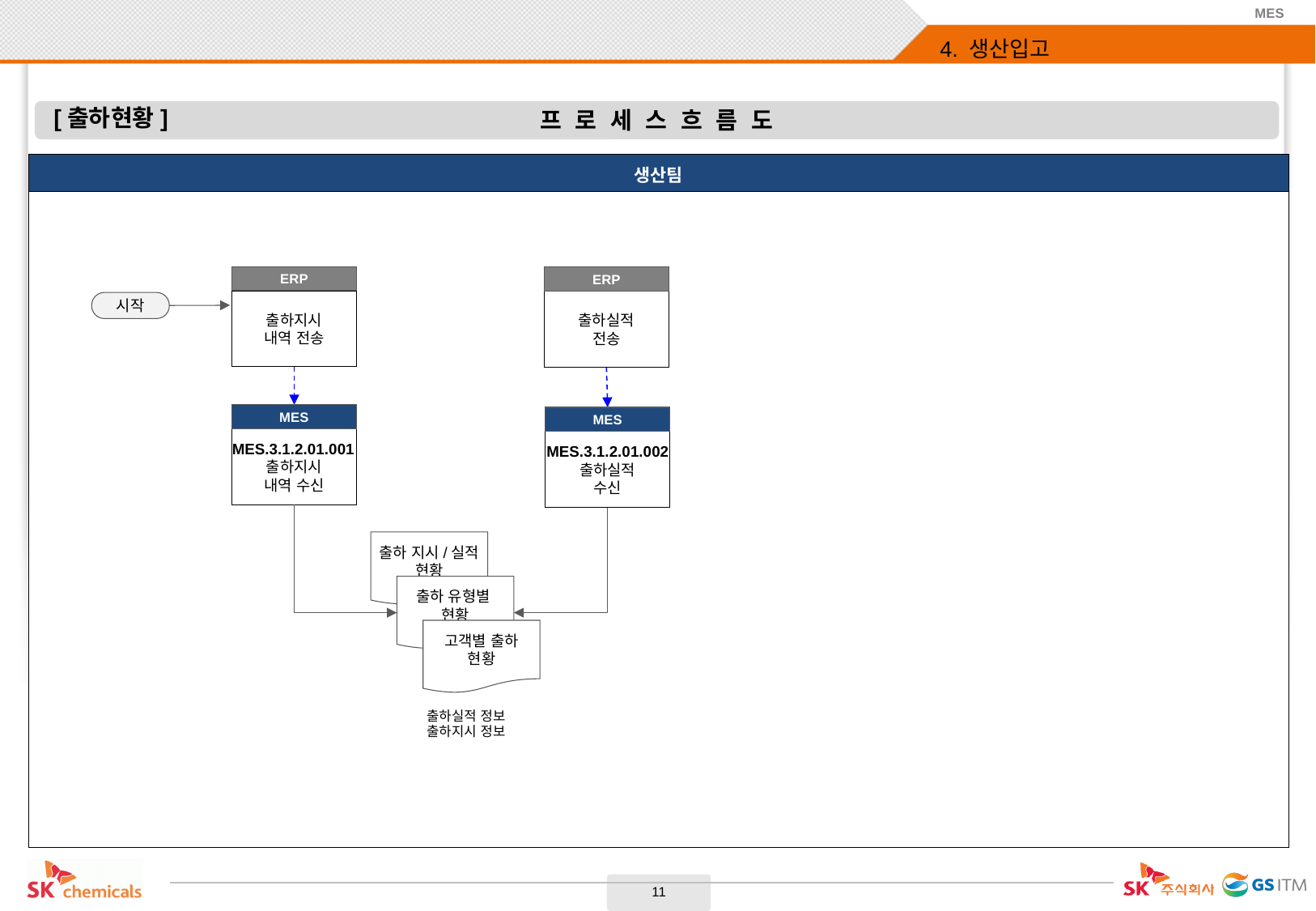

# 4. 생산입고
[출하현황]
| 생산팀 |
| --- |
|  |
ERP
ERP
출하지시
내역 전송
출하실적
전송
시작
MES
MES
MES.3.1.2.01.001출하지시
내역 수신
MES.3.1.2.01.002 출하실적
수신

출하 지시/실적 현황

출하 유형별
현황

고객별 출하
현황

출하실적 정보
출하지시 정보